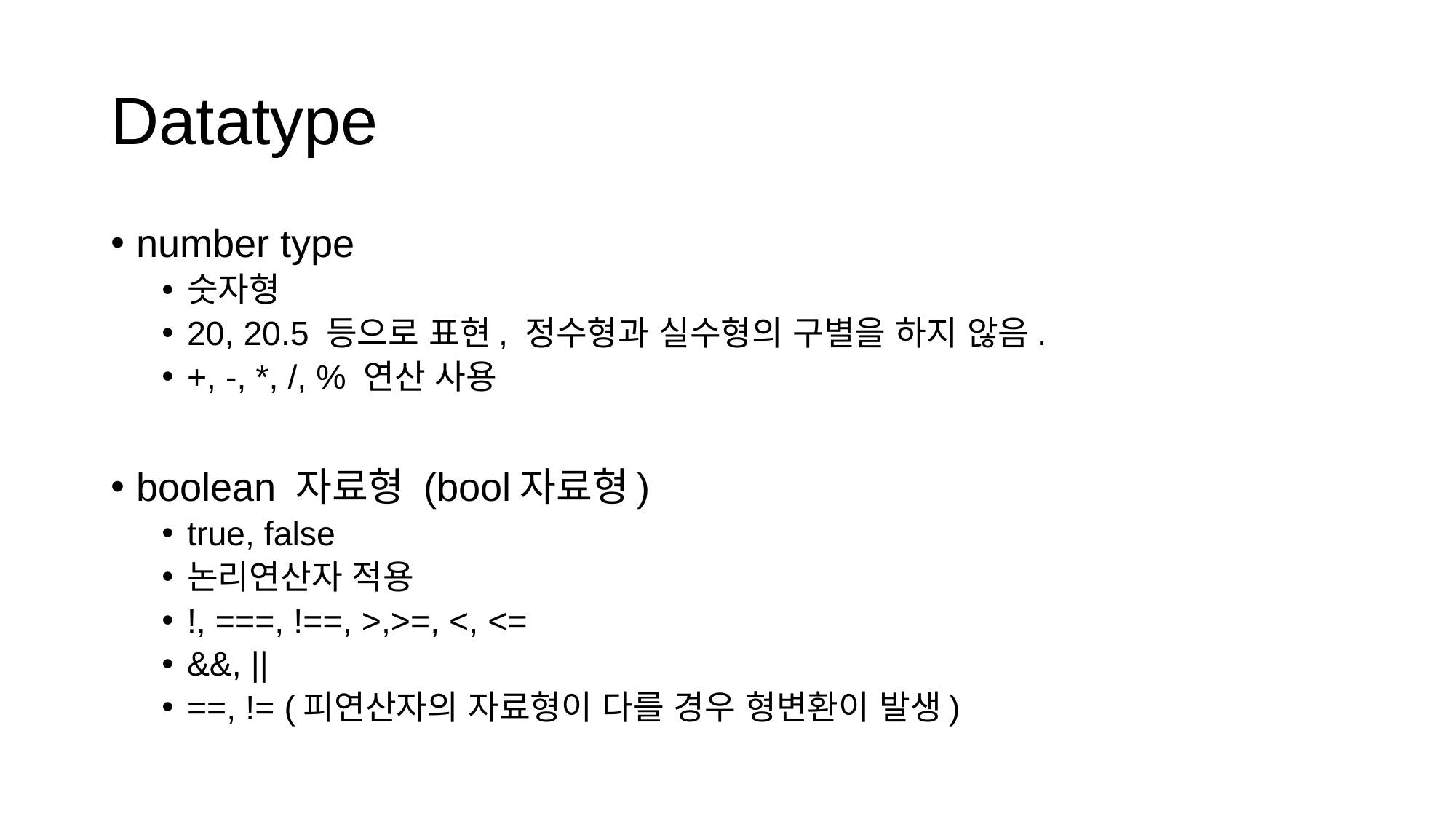

# Datatype
number type
숫자형
20, 20.5 등으로 표현, 정수형과 실수형의 구별을 하지 않음.
+, -, *, /, % 연산 사용

boolean 자료형 (bool자료형)
true, false
논리연산자 적용
!, ===, !==, >,>=, <, <=
&&, ||
==, != (피연산자의 자료형이 다를 경우 형변환이 발생)